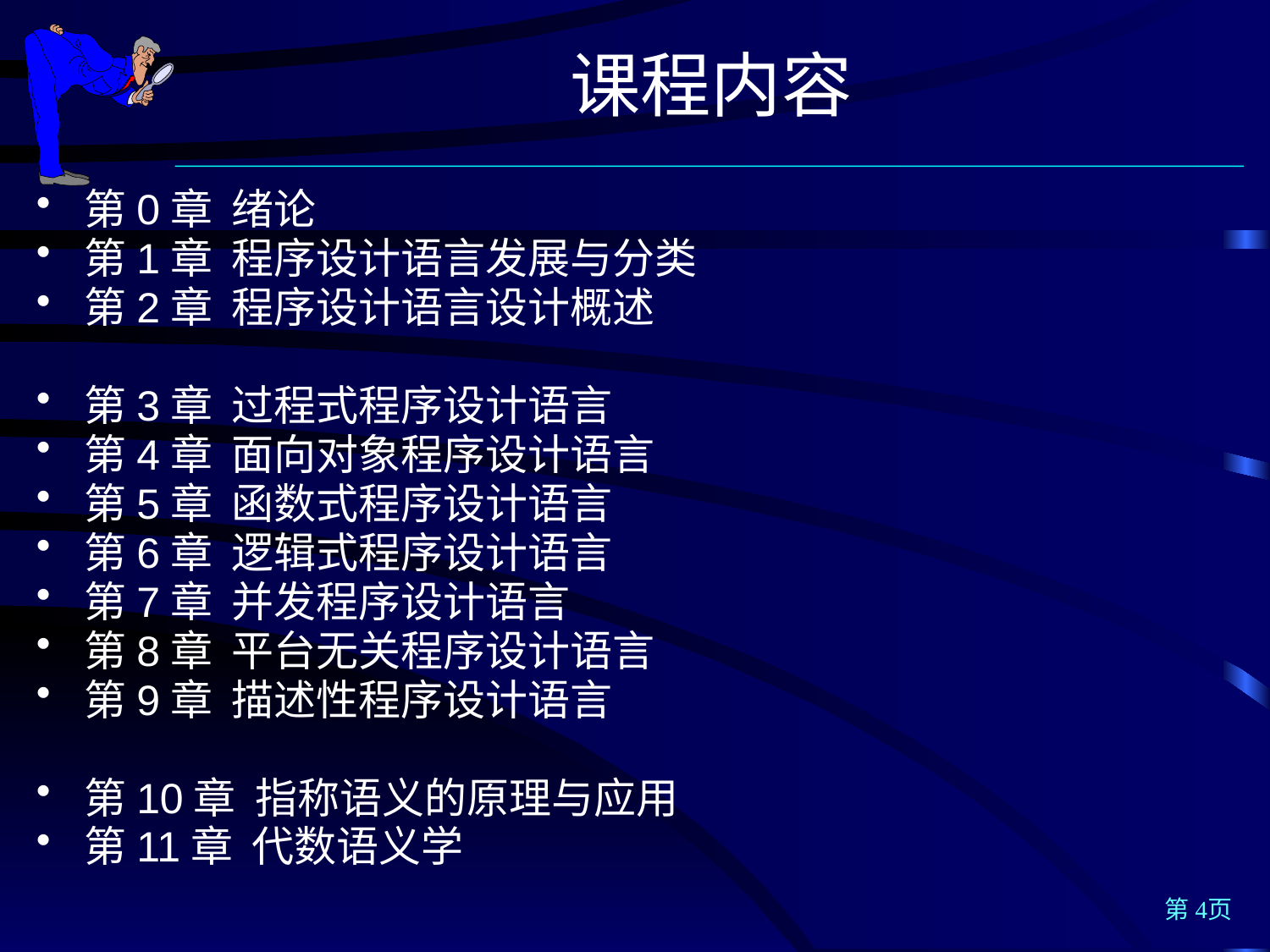

课程内容
第0章  绪论
第1章  程序设计语言发展与分类
第2章  程序设计语言设计概述

第3章  过程式程序设计语言
第4章  面向对象程序设计语言
第5章  函数式程序设计语言
第6章  逻辑式程序设计语言
第7章  并发程序设计语言
第8章  平台无关程序设计语言
第9章  描述性程序设计语言

第10章  指称语义的原理与应用
第11章  代数语义学

第4页